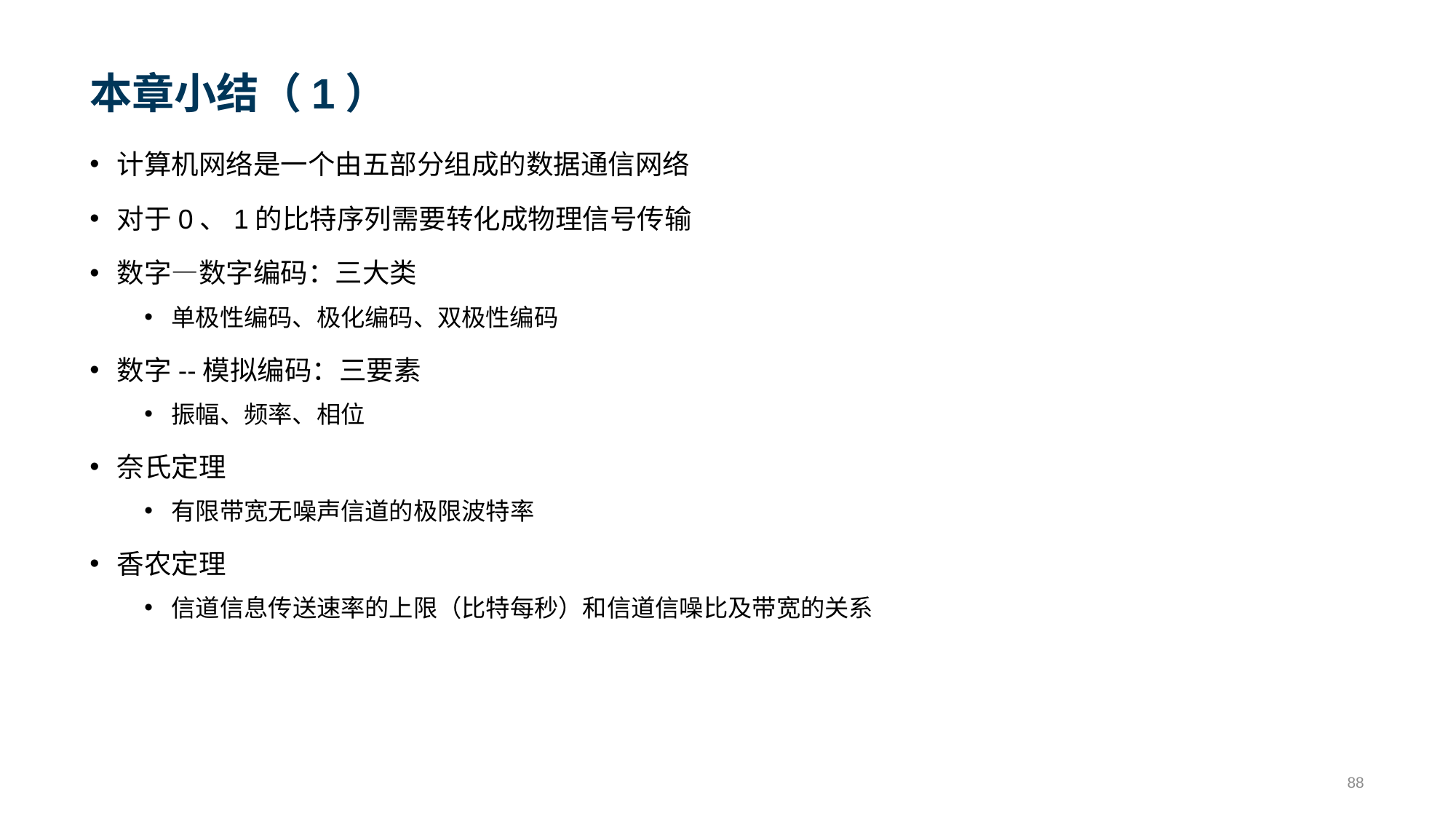

# 本章小结（1）
计算机网络是一个由五部分组成的数据通信网络
对于0、1的比特序列需要转化成物理信号传输
数字—数字编码：三大类
单极性编码、极化编码、双极性编码
数字--模拟编码：三要素
振幅、频率、相位
奈氏定理
有限带宽无噪声信道的极限波特率
香农定理
信道信息传送速率的上限（比特每秒）和信道信噪比及带宽的关系
88